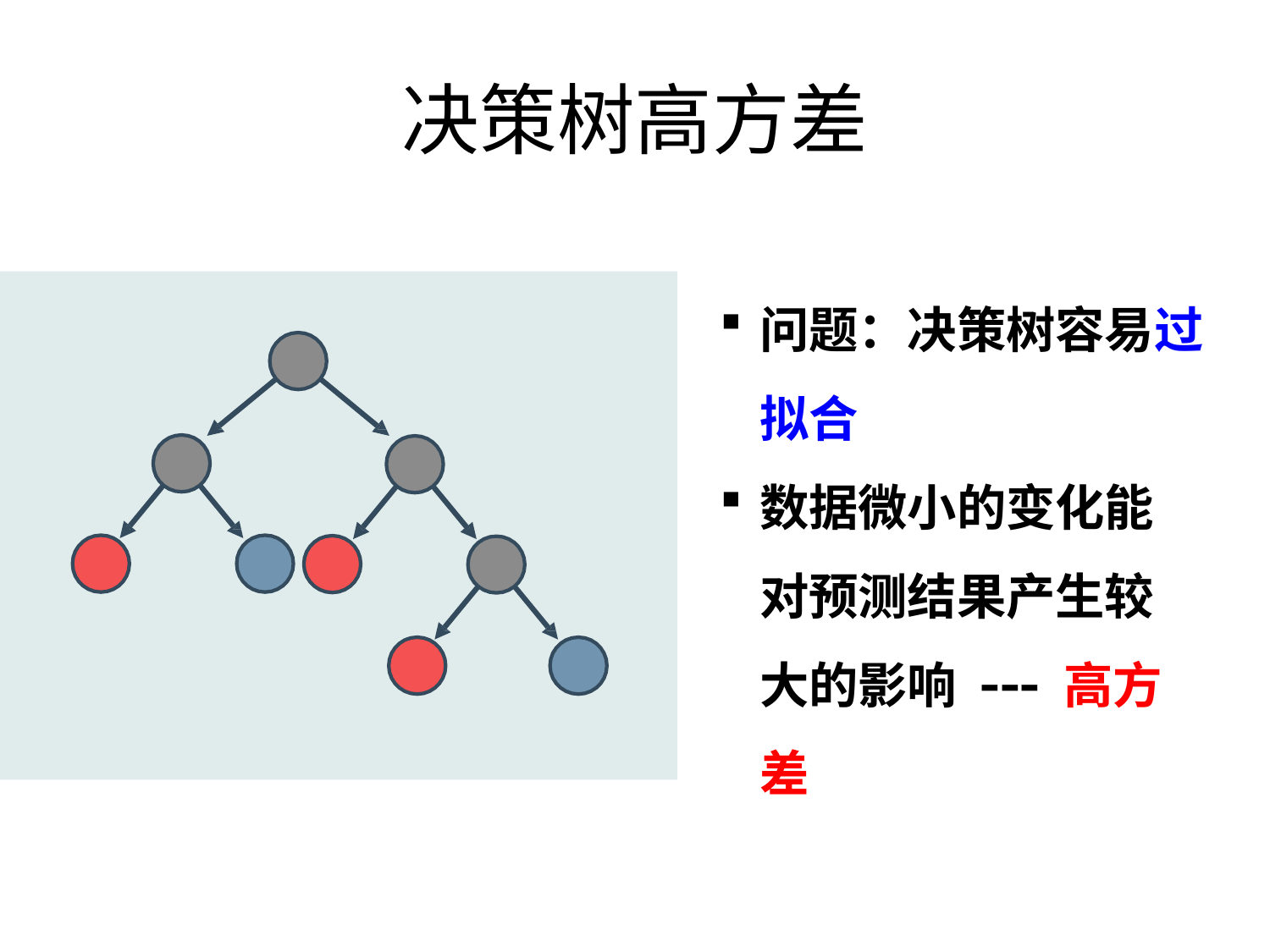

# 决策树高方差
问题：决策树容易过拟合
数据微小的变化能对预测结果产生较大的影响 --- 高方差